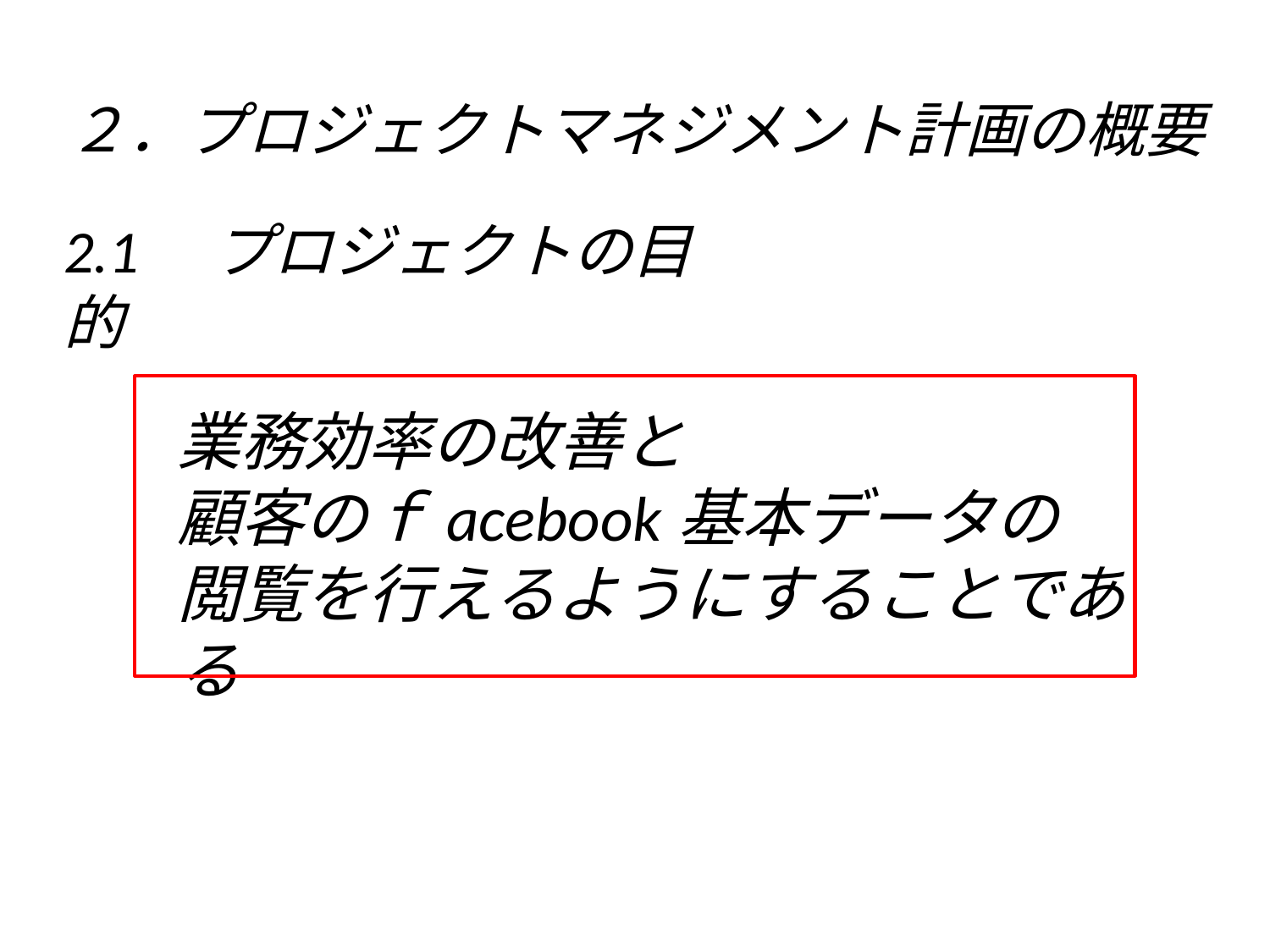

# ２．プロジェクトマネジメント計画の概要
2.1　プロジェクトの目的

業務効率の改善と
顧客のｆacebook基本データの
閲覧を行えるようにすることである